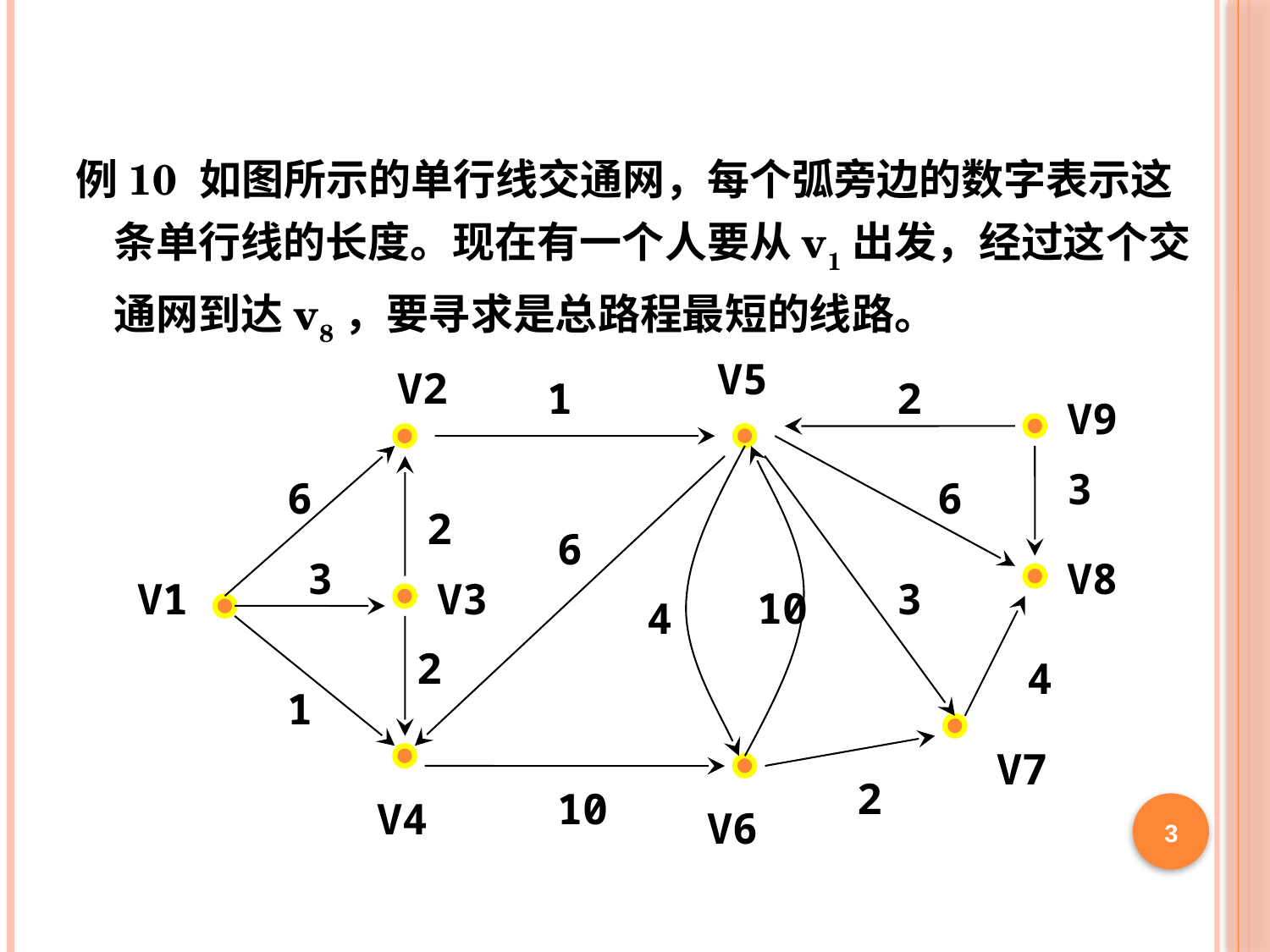

例10 如图所示的单行线交通网，每个弧旁边的数字表示这条单行线的长度。现在有一个人要从v1出发，经过这个交通网到达v8，要寻求是总路程最短的线路。
V5
V2
1
2
V9

3
6
6
2
6
3
V8
V1
V3
3

10

4

2
4
1

V7

2
10
V4
V6
3